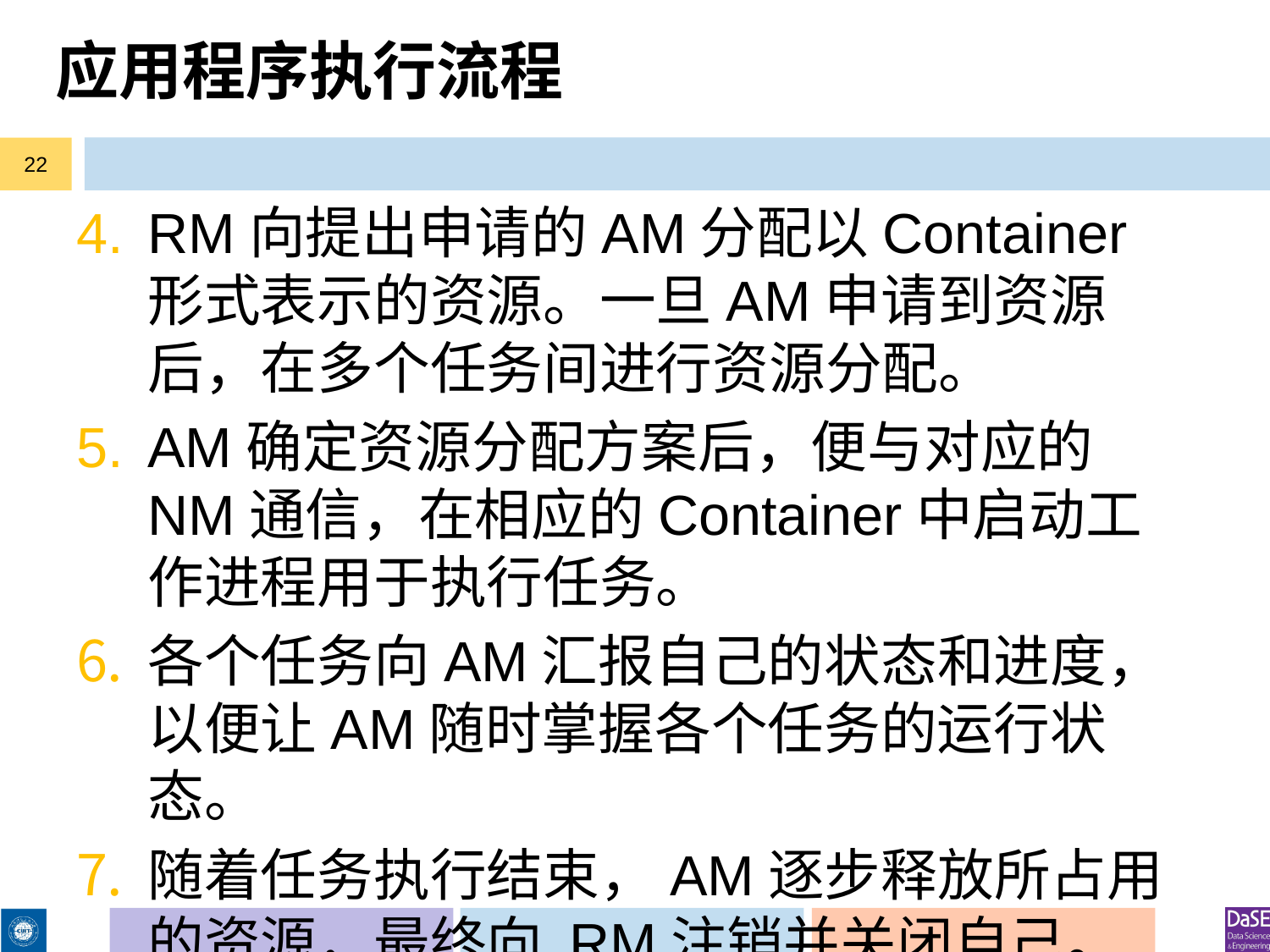

# 应用程序执行流程
22
RM向提出申请的AM分配以Container形式表示的资源。一旦AM申请到资源后，在多个任务间进行资源分配。
AM确定资源分配方案后，便与对应的NM通信，在相应的Container中启动工作进程用于执行任务。
各个任务向AM汇报自己的状态和进度，以便让AM随时掌握各个任务的运行状态。
随着任务执行结束，AM逐步释放所占用的资源，最终向 RM注销并关闭自己。